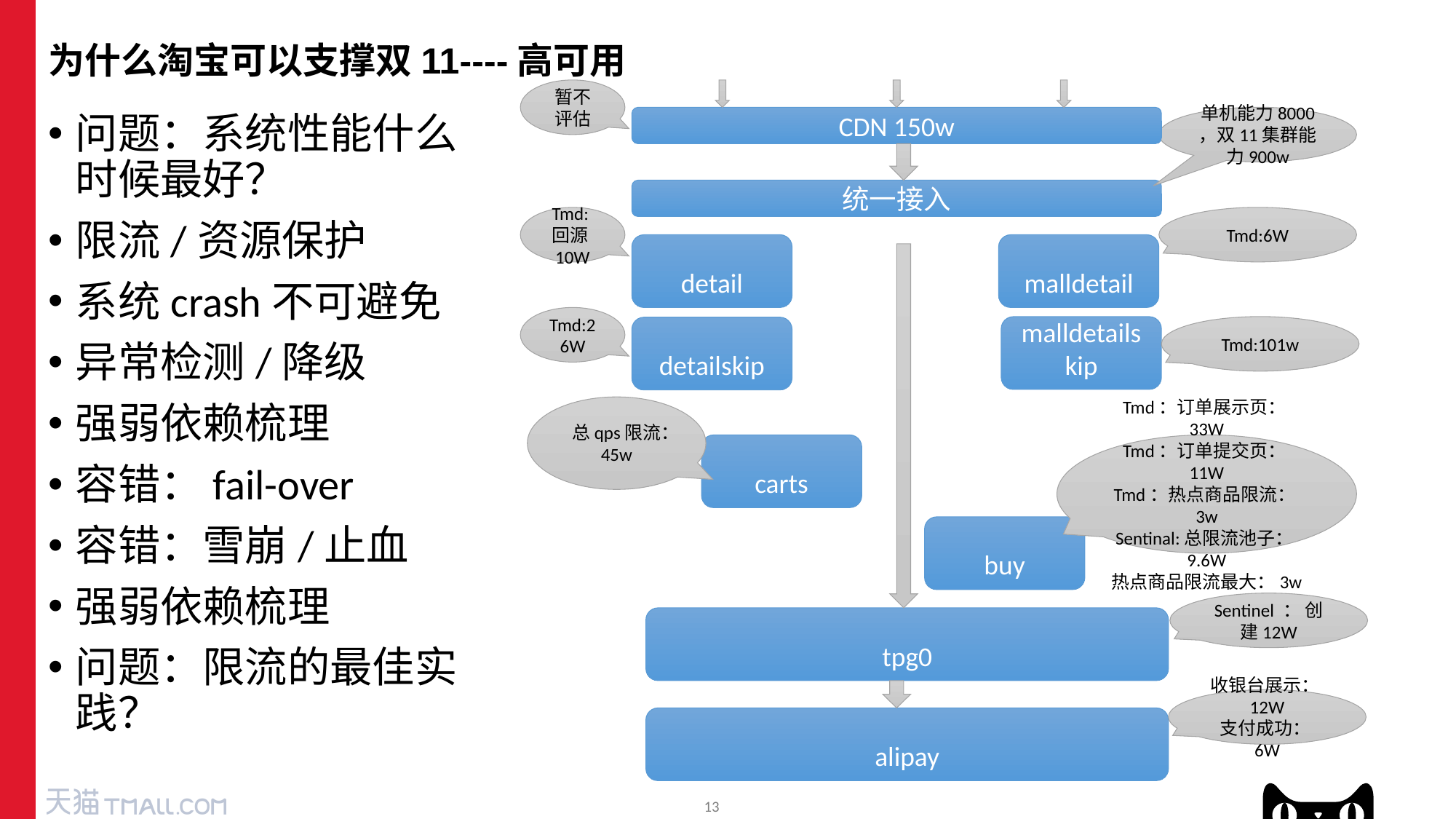

# 为什么淘宝可以支撑双11----高可用
暂不评估

CDN 150w
单机能力8000 ，双11集群能力900w

统一接入
Tmd:回源10W
Tmd:6W
detail
malldetail

Tmd:26W
malldetailskip
Tmd:101w
detailskip
总qps限流：45w
carts
Tmd：订单展示页：33W
Tmd：订单提交页：11W
Tmd：热点商品限流：3w
Sentinal:总限流池子：9.6W
热点商品限流最大：3w
buy
Sentinel ： 创建12W
tpg0

收银台展示：12W
支付成功：6W
alipay
问题：系统性能什么时候最好？
限流/资源保护
系统crash不可避免
异常检测/降级
强弱依赖梳理
容错：fail-over
容错：雪崩/止血
强弱依赖梳理
问题：限流的最佳实践？